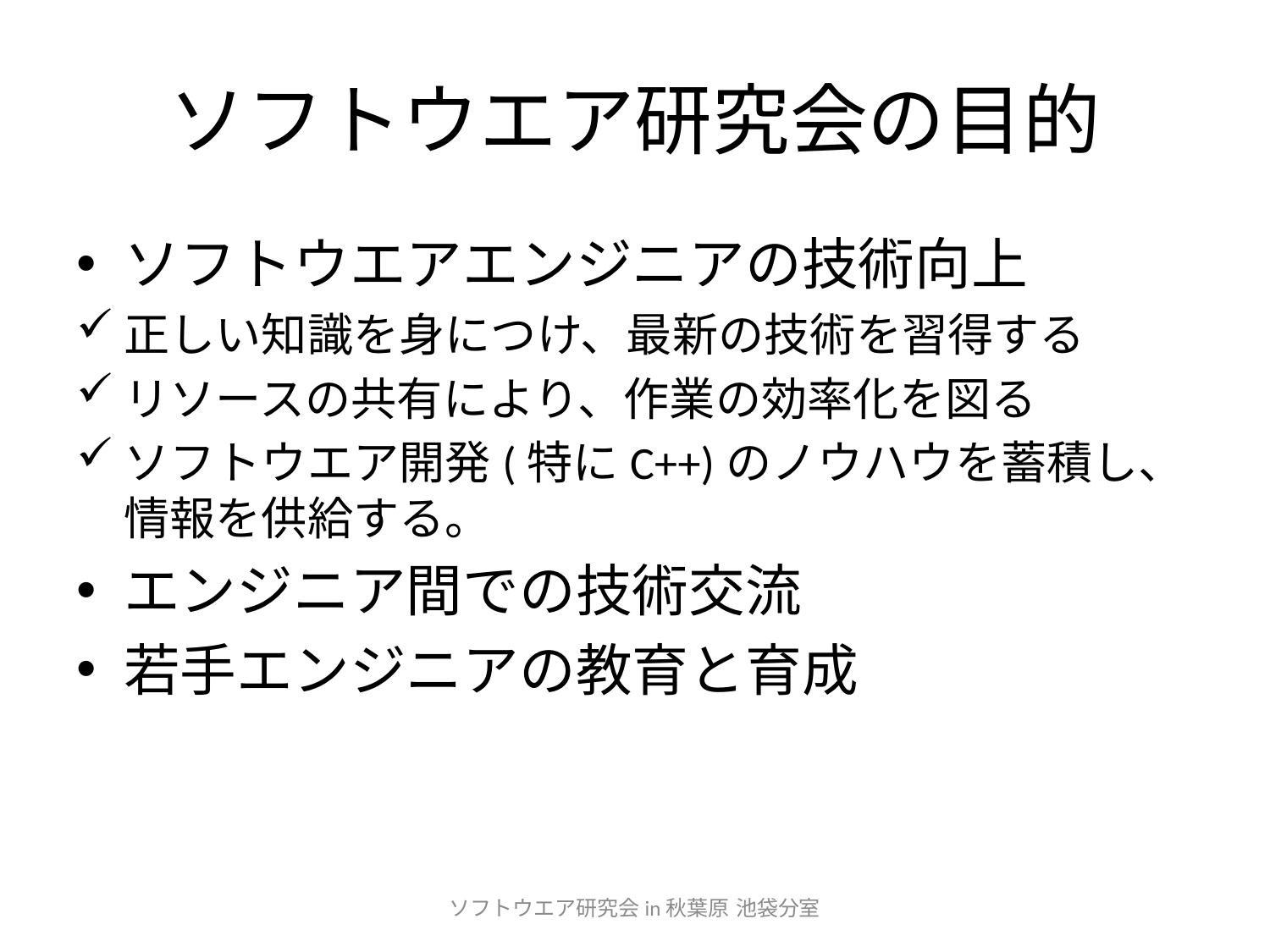

# ソフトウエア研究会の目的
ソフトウエアエンジニアの技術向上
正しい知識を身につけ、最新の技術を習得する
リソースの共有により、作業の効率化を図る
ソフトウエア開発(特にC++)のノウハウを蓄積し、情報を供給する。
エンジニア間での技術交流
若手エンジニアの教育と育成
ソフトウエア研究会in秋葉原 池袋分室